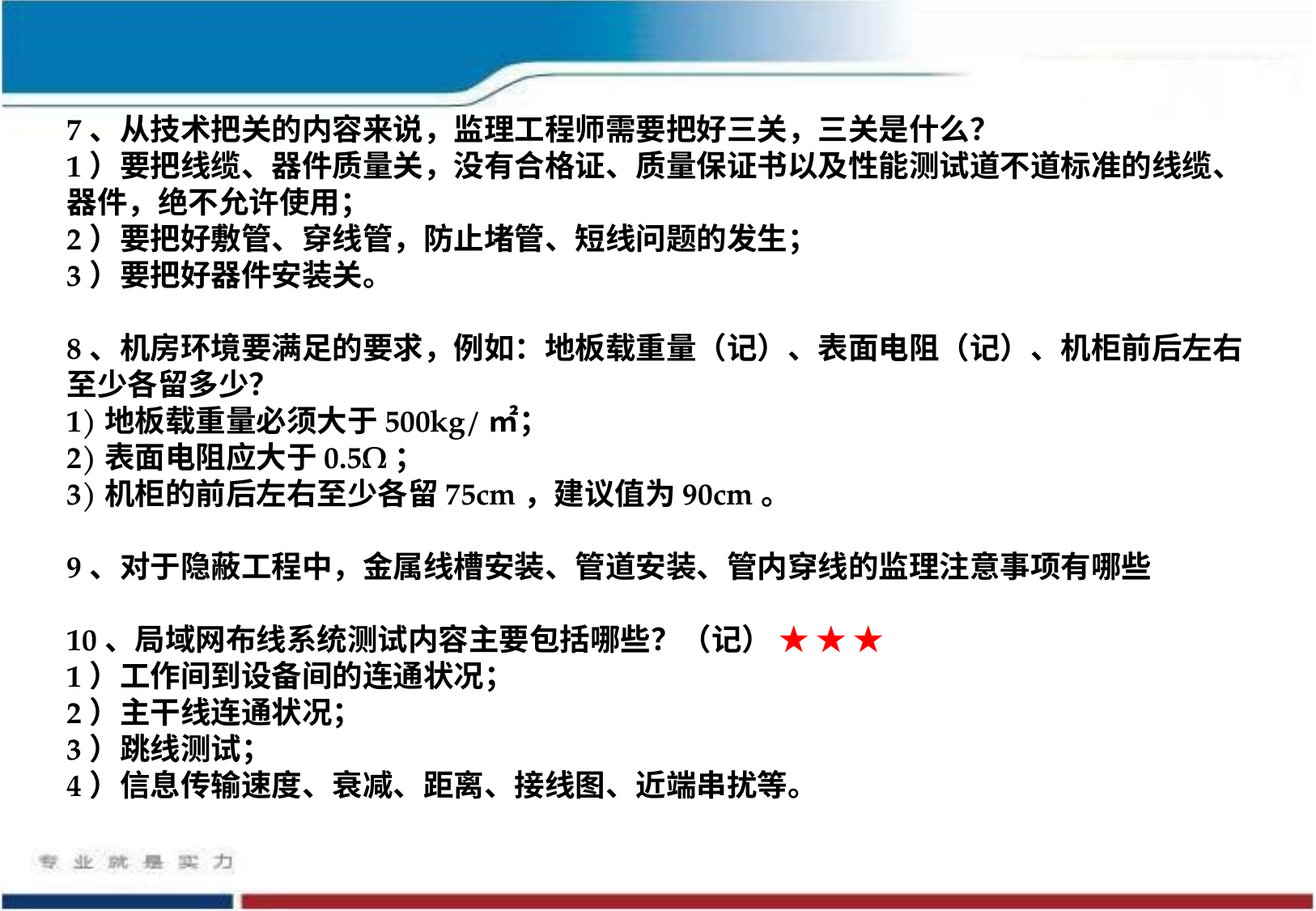

7、从技术把关的内容来说，监理工程师需要把好三关，三关是什么？
1）要把线缆、器件质量关，没有合格证、质量保证书以及性能测试道不道标准的线缆、器件，绝不允许使用；
2）要把好敷管、穿线管，防止堵管、短线问题的发生；
3）要把好器件安装关。

8、机房环境要满足的要求，例如：地板载重量（记）、表面电阻（记）、机柜前后左右至少各留多少？
1)地板载重量必须大于500kg/㎡；
2)表面电阻应大于0.5Ω；
3)机柜的前后左右至少各留75cm，建议值为90cm。

9、对于隐蔽工程中，金属线槽安装、管道安装、管内穿线的监理注意事项有哪些

10、局域网布线系统测试内容主要包括哪些？（记） ★ ★ ★
1）工作间到设备间的连通状况；
2）主干线连通状况；
3）跳线测试；
4）信息传输速度、衰减、距离、接线图、近端串扰等。